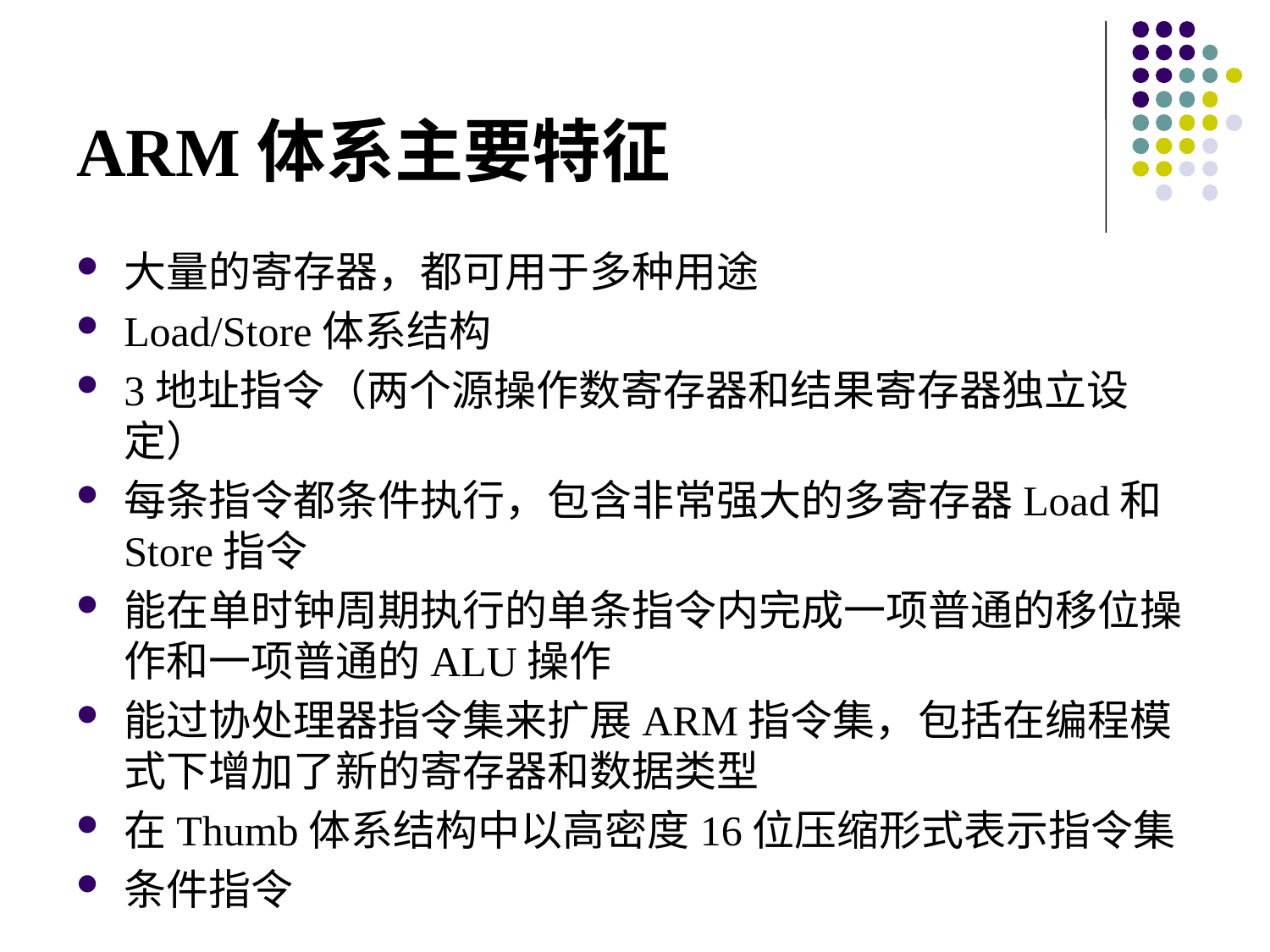

# ARM体系主要特征
大量的寄存器，都可用于多种用途
Load/Store体系结构
3地址指令（两个源操作数寄存器和结果寄存器独立设定）
每条指令都条件执行，包含非常强大的多寄存器Load和Store指令
能在单时钟周期执行的单条指令内完成一项普通的移位操作和一项普通的ALU操作
能过协处理器指令集来扩展ARM指令集，包括在编程模式下增加了新的寄存器和数据类型
在Thumb体系结构中以高密度16位压缩形式表示指令集
条件指令